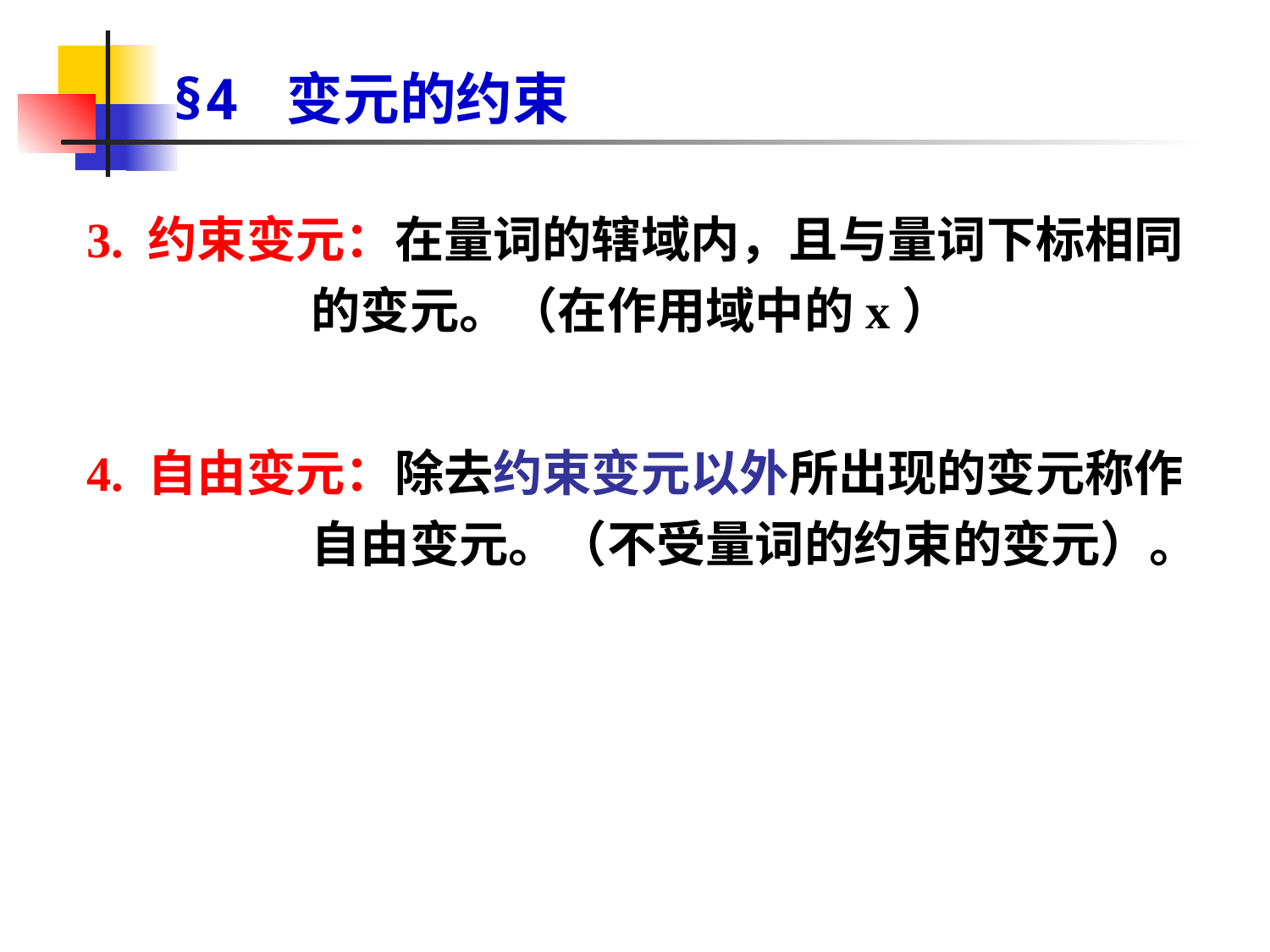

# §4 变元的约束
3. 约束变元：在量词的辖域内，且与量词下标相同的变元。（在作用域中的x）

4. 自由变元：除去约束变元以外所出现的变元称作自由变元。（不受量词的约束的变元）。

40